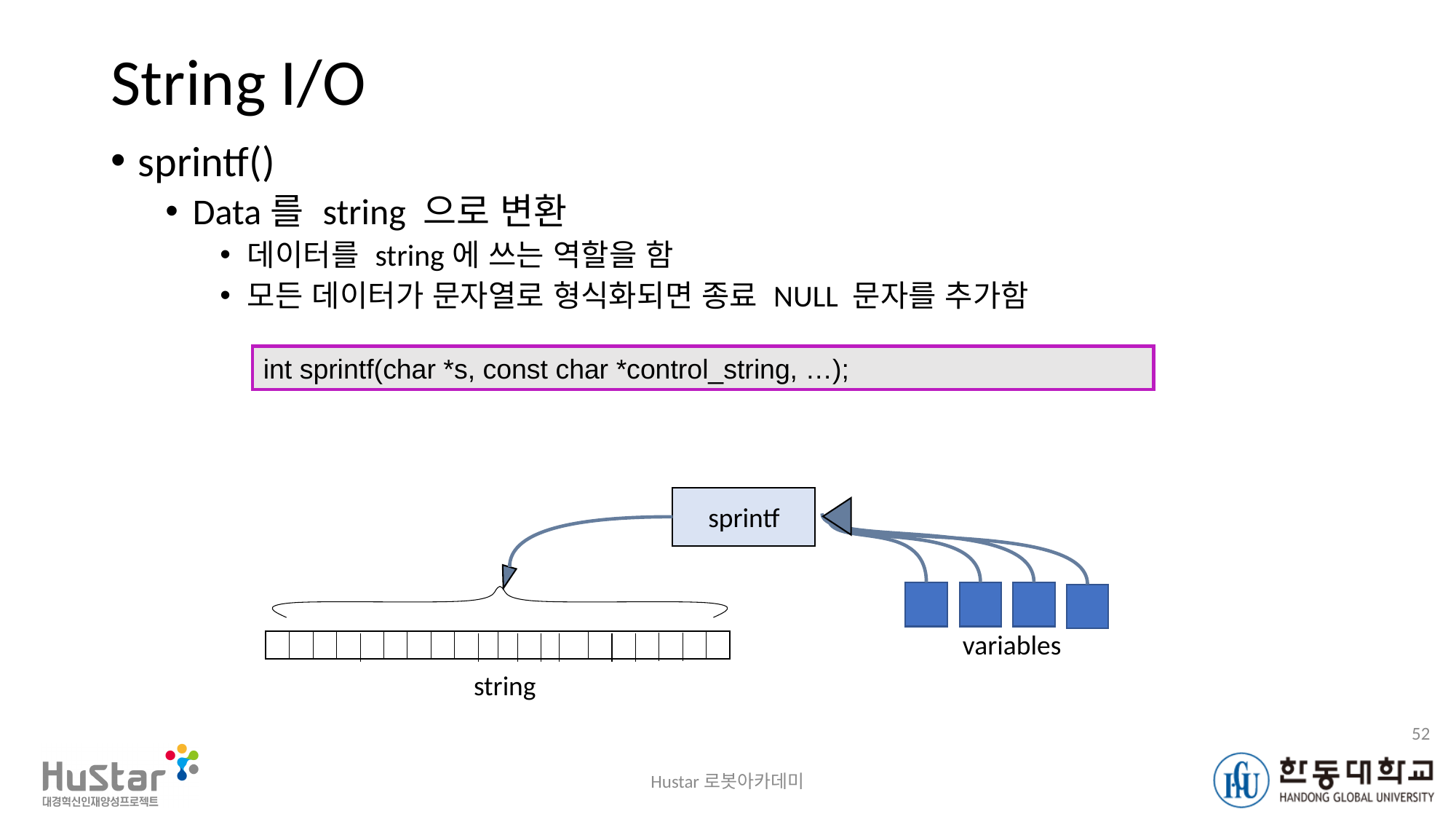

# String I/O
sprintf()
Data를 string 으로 변환
데이터를 string에 쓰는 역할을 함
모든 데이터가 문자열로 형식화되면 종료 NULL 문자를 추가함

int sprintf(char *s, const char *control_string, …);
sprintf

variables

string
52
Hustar로봇아카데미